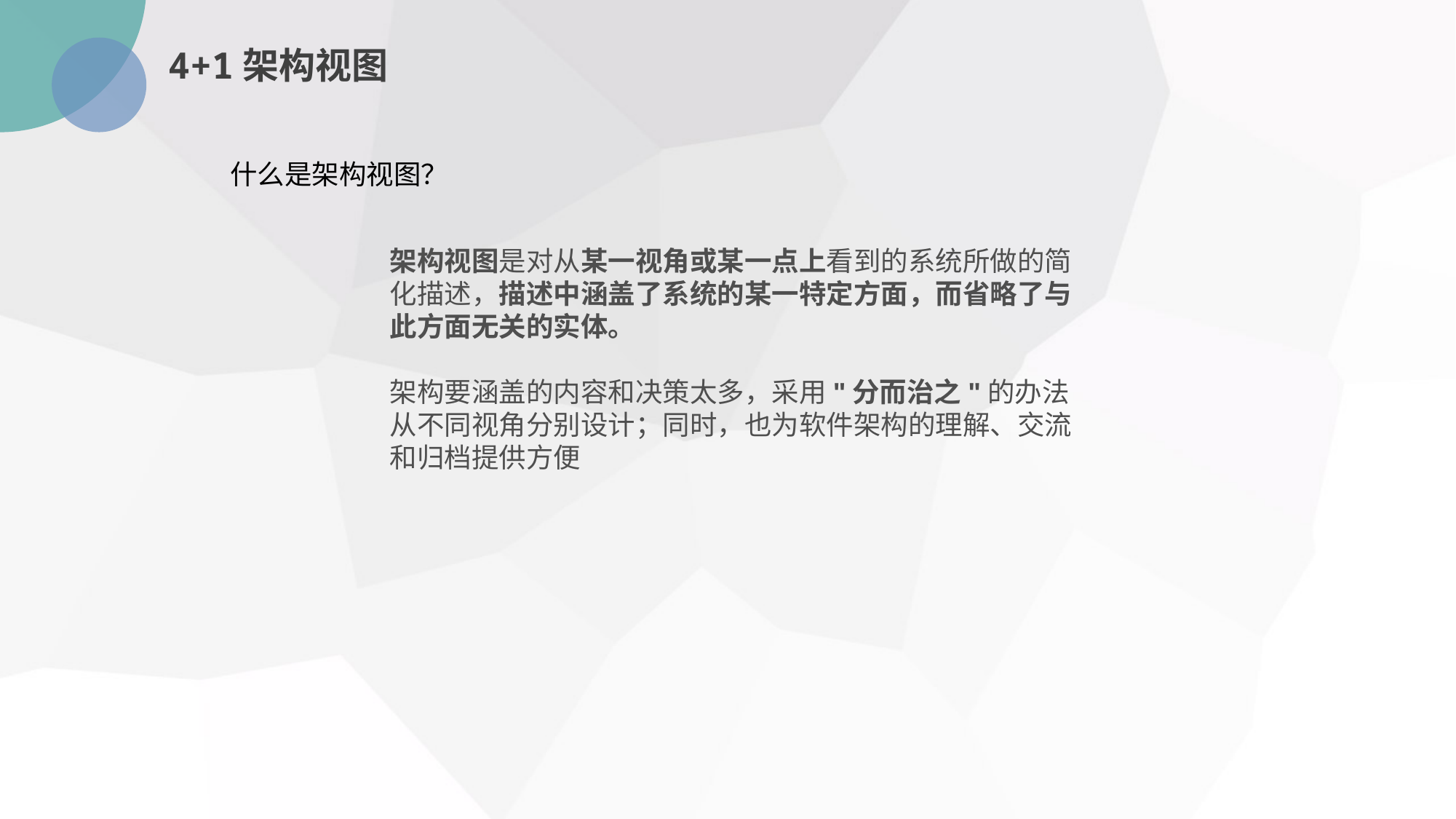

4+1架构视图
什么是架构视图？
架构视图是对从某一视角或某一点上看到的系统所做的简化描述，描述中涵盖了系统的某一特定方面，而省略了与此方面无关的实体。

架构要涵盖的内容和决策太多，采用"分而治之"的办法从不同视角分别设计；同时，也为软件架构的理解、交流和归档提供方便